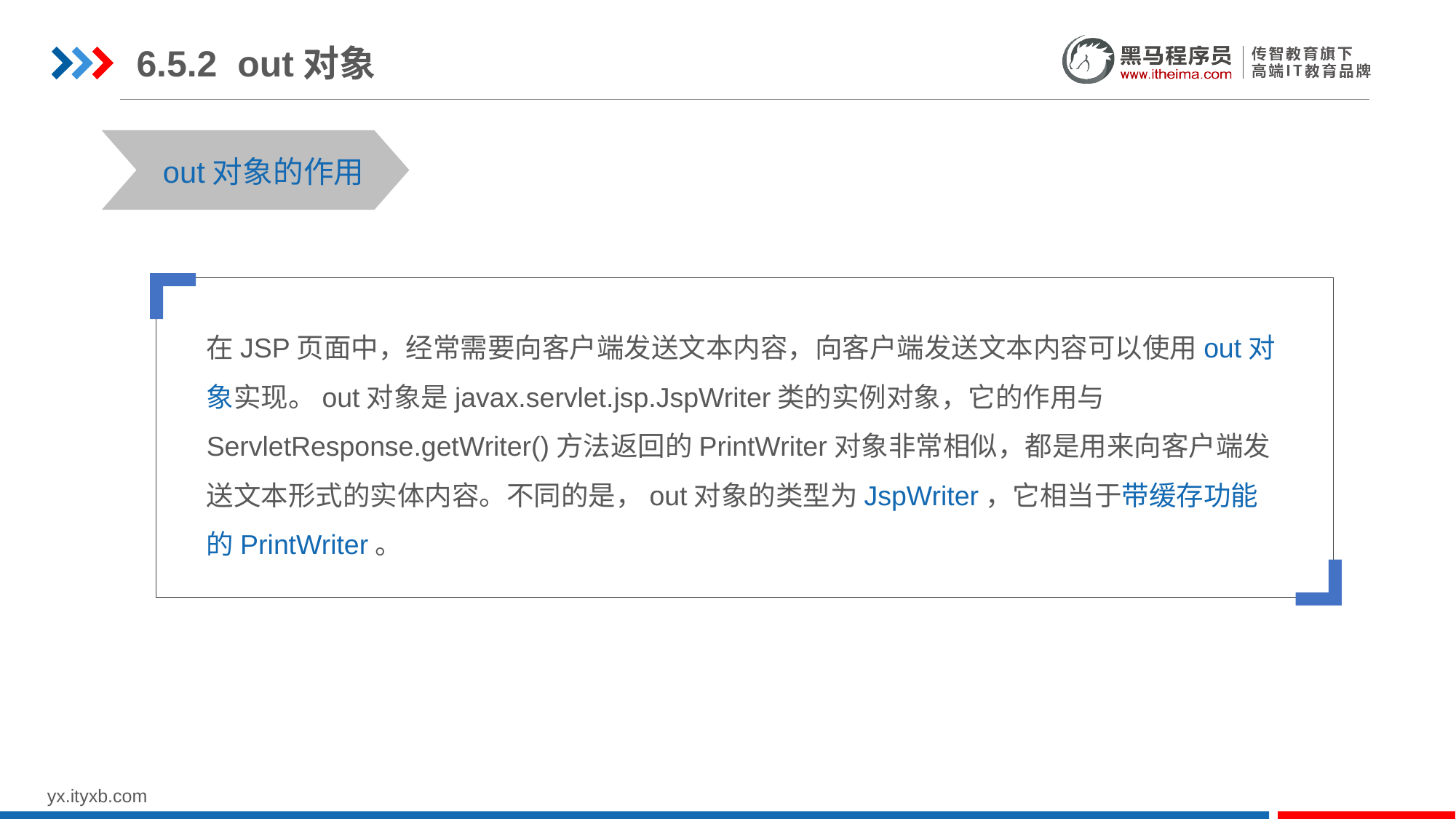

6.5.2  out对象

out对象的作用

在JSP页面中，经常需要向客户端发送文本内容，向客户端发送文本内容可以使用out对象实现。out对象是javax.servlet.jsp.JspWriter类的实例对象，它的作用与ServletResponse.getWriter()方法返回的PrintWriter对象非常相似，都是用来向客户端发送文本形式的实体内容。不同的是，out对象的类型为JspWriter，它相当于带缓存功能的PrintWriter。